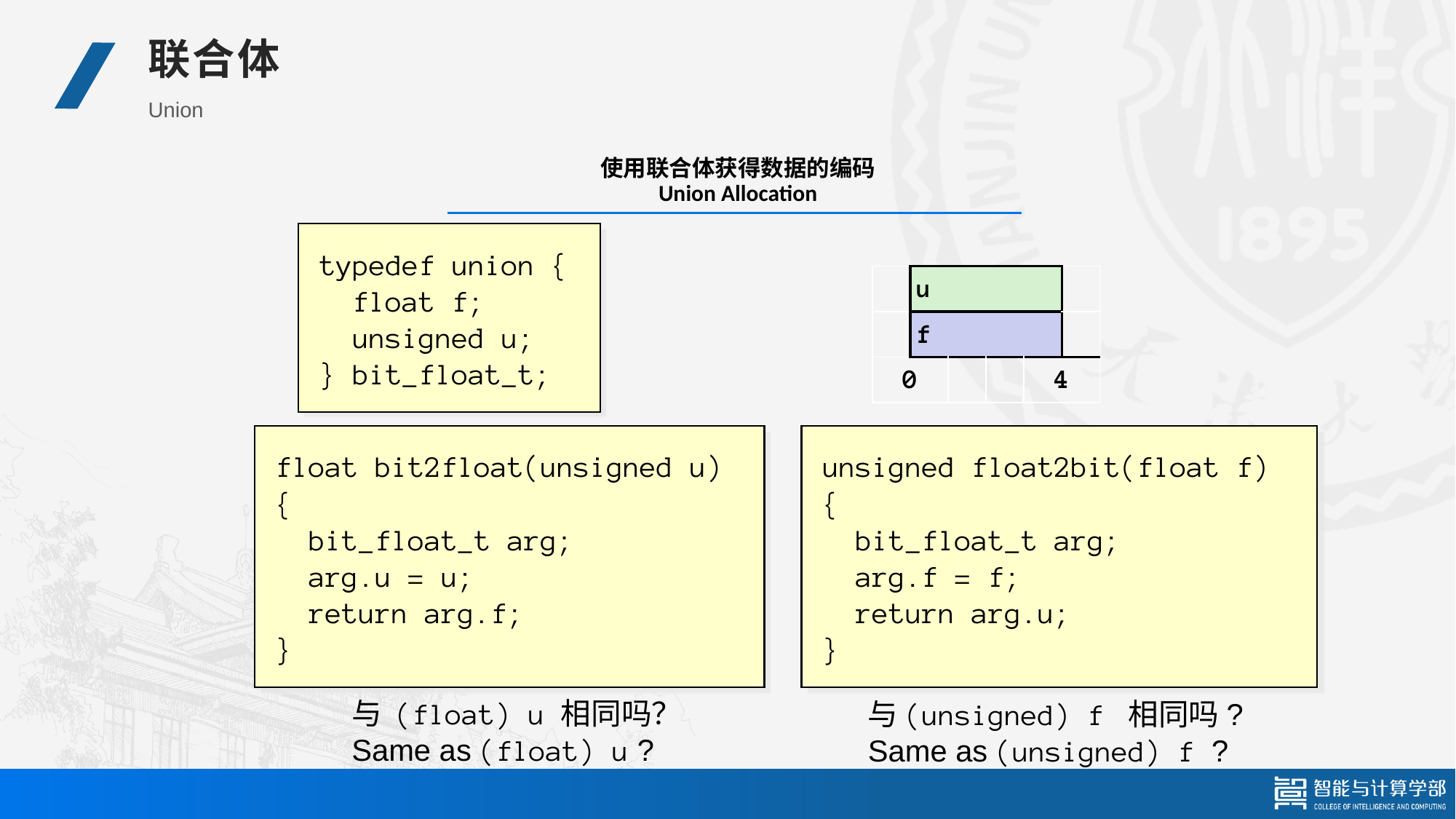

联合体
Union
# 使用联合体获得数据的编码 Union Allocation
typedef union {
  float f;
  unsigned u;
} bit_float_t;
|  | u |  |  |  |  |
| --- | --- | --- | --- | --- | --- |
|  | f |  |  |  |  |
| 0 |  |  |  | 4 |  |
float bit2float(unsigned u)
{
  bit_float_t arg;
  arg.u = u;
  return arg.f;
}
unsigned float2bit(float f)
{
  bit_float_t arg;
  arg.f = f;
  return arg.u;
}
与 (float) u 相同吗？
Same as (float) u ?
与(unsigned) f 相同吗?
Same as (unsigned) f ?